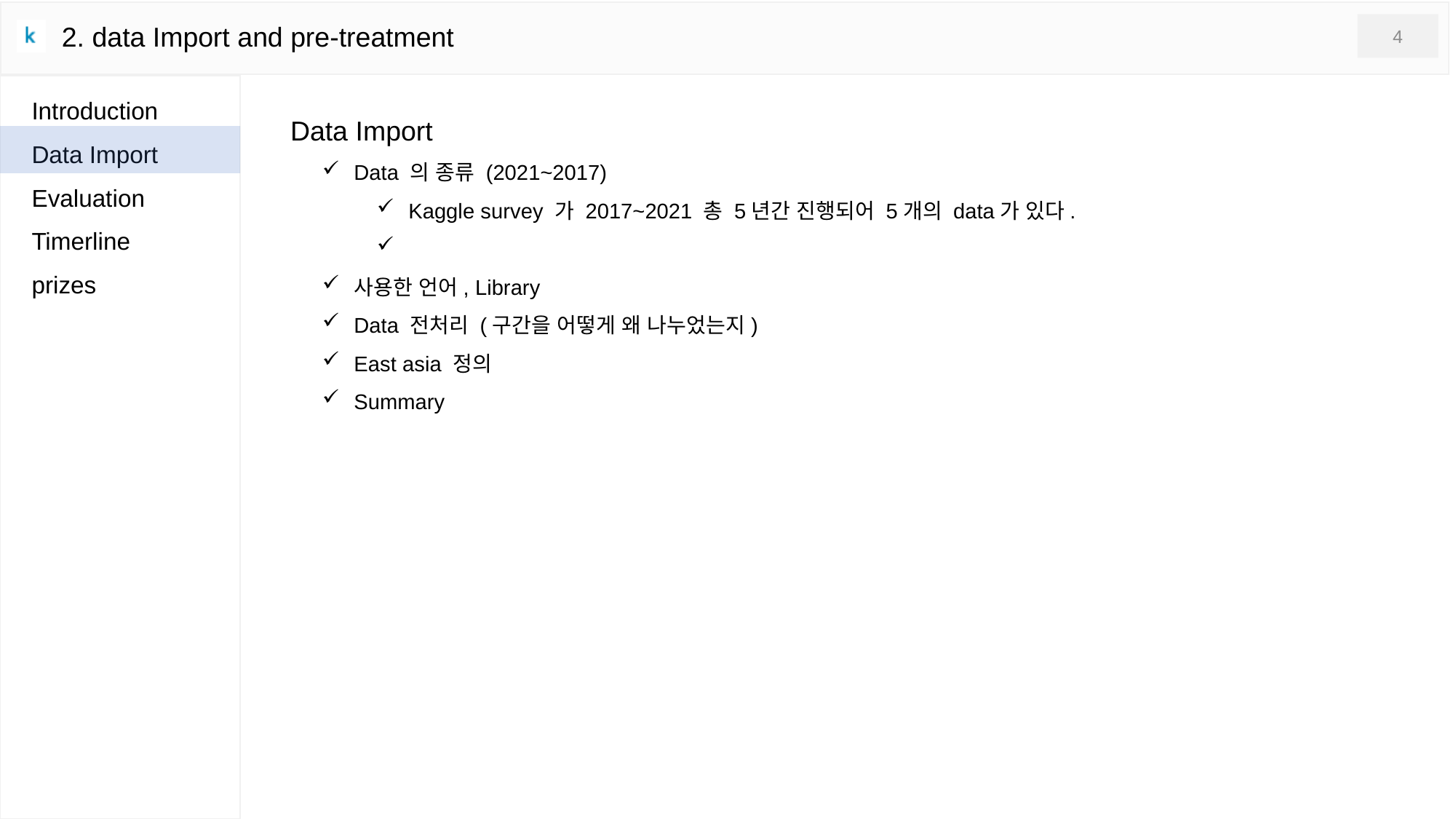

2. data Import and pre-treatment
4
Introduction
Data Import
Evaluation
Timerline
prizes
Data Import
Data 의 종류 (2021~2017)
Kaggle survey 가 2017~2021 총 5년간 진행되어 5개의 data가 있다.

사용한 언어, Library
Data 전처리 (구간을 어떻게 왜 나누었는지)
East asia 정의
Summary